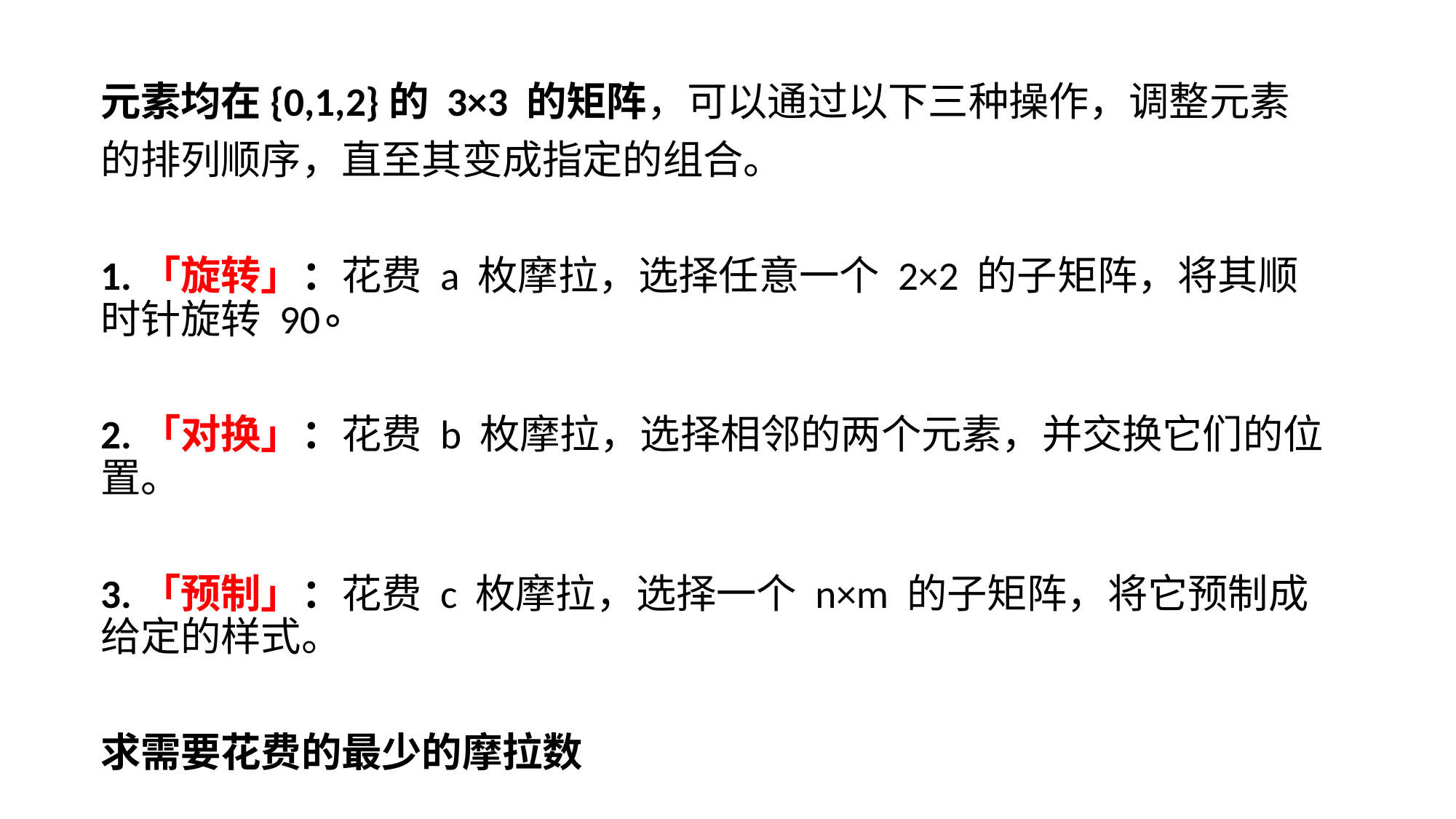

元素均在{0,1,2}的 3×3 的矩阵，可以通过以下三种操作，调整元素
的排列顺序，直至其变成指定的组合。

1.「旋转」：花费 a 枚摩拉，选择任意一个 2×2 的子矩阵，将其顺时针旋转 90∘

2.「对换」：花费 b 枚摩拉，选择相邻的两个元素，并交换它们的位置。

3.「预制」：花费 c 枚摩拉，选择一个 n×m 的子矩阵，将它预制成给定的样式。

求需要花费的最少的摩拉数